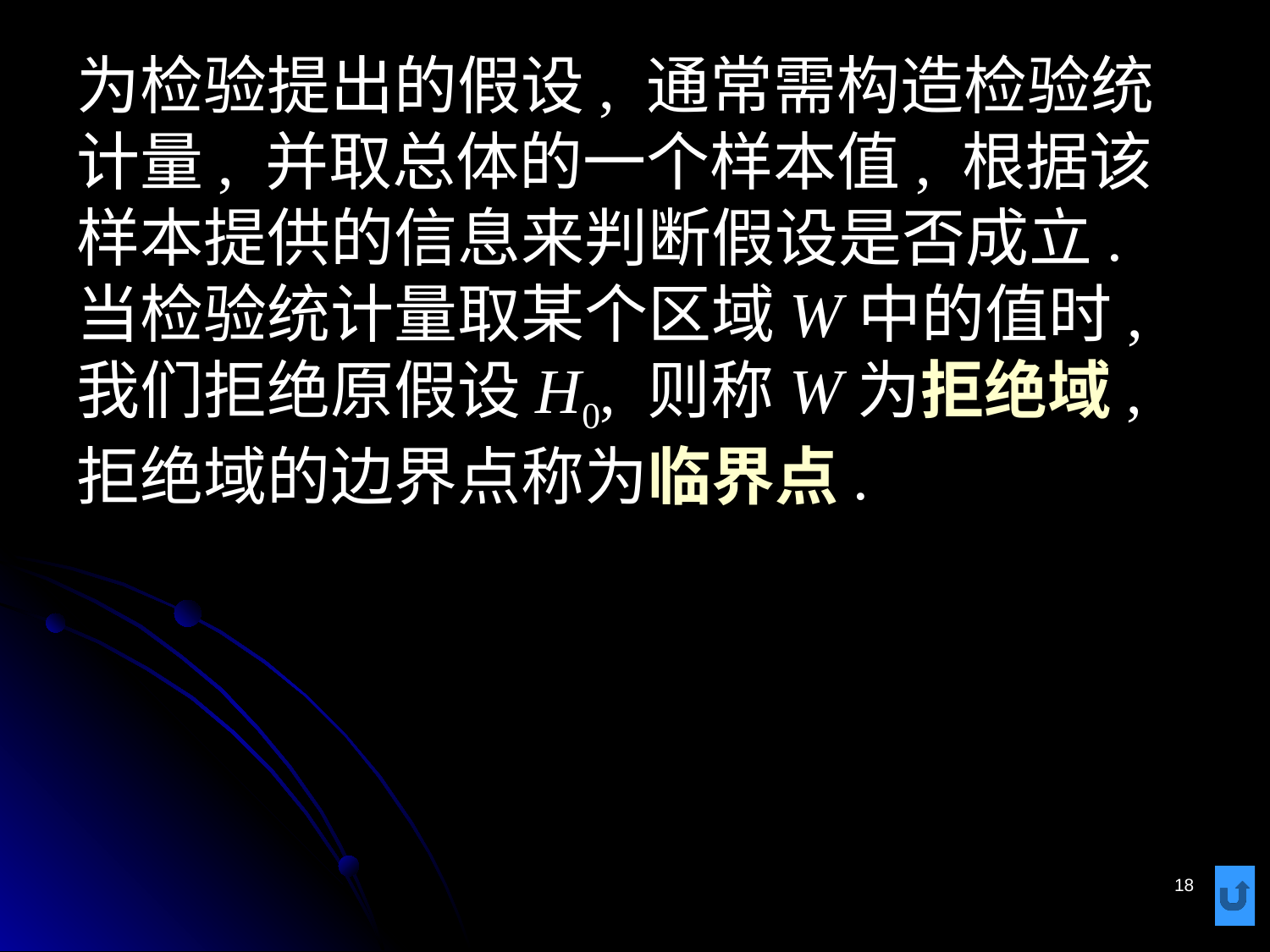

# 为检验提出的假设, 通常需构造检验统计量, 并取总体的一个样本值, 根据该样本提供的信息来判断假设是否成立. 当检验统计量取某个区域W中的值时, 我们拒绝原假设H0, 则称W为拒绝域, 拒绝域的边界点称为临界点.
18